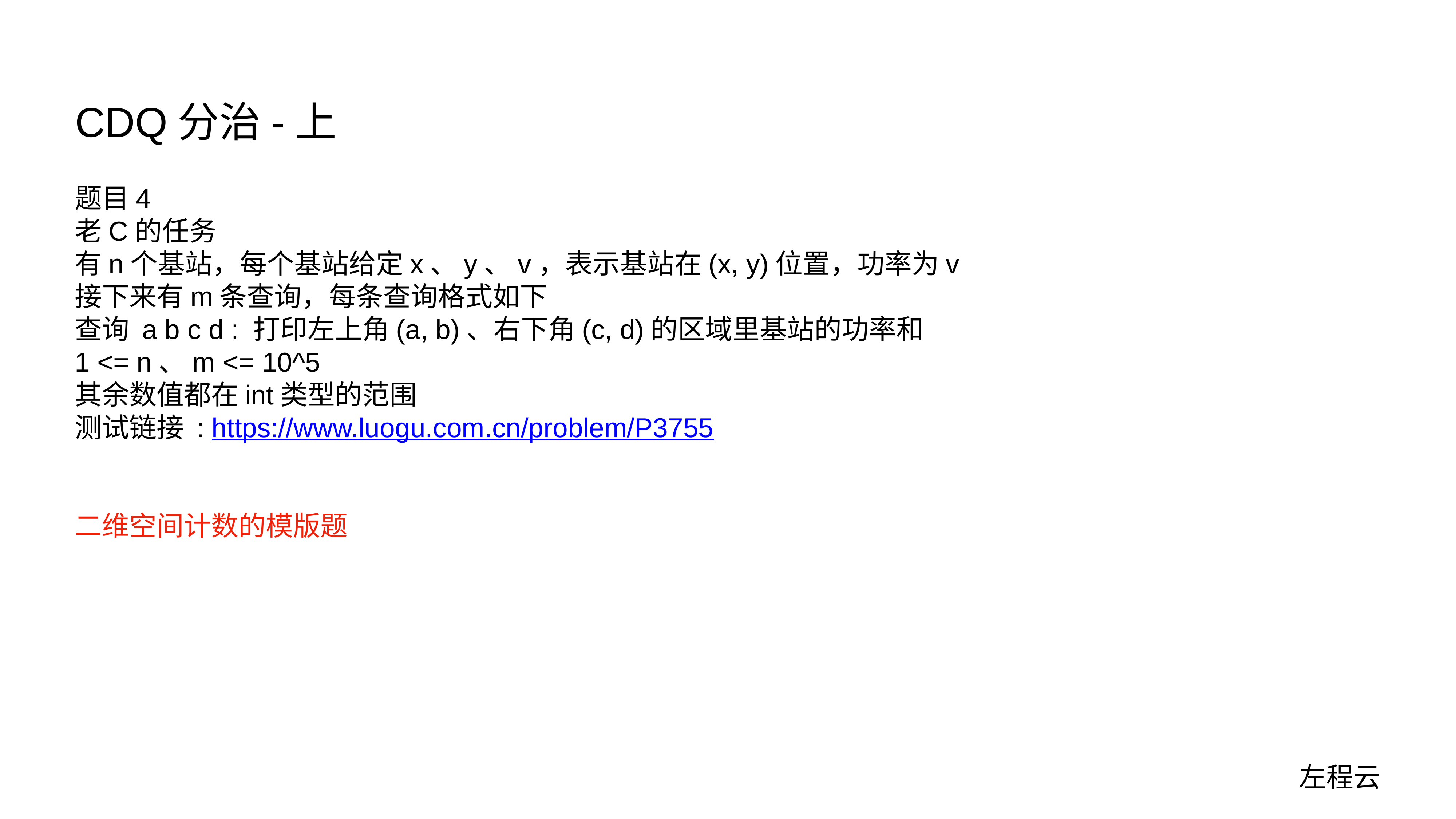

# CDQ分治-上
题目4
老C的任务
有n个基站，每个基站给定x、y、v，表示基站在(x, y)位置，功率为v
接下来有m条查询，每条查询格式如下
查询 a b c d : 打印左上角(a, b)、右下角(c, d)的区域里基站的功率和
1 <= n、m <= 10^5
其余数值都在int类型的范围
测试链接 : https://www.luogu.com.cn/problem/P3755

二维空间计数的模版题
左程云